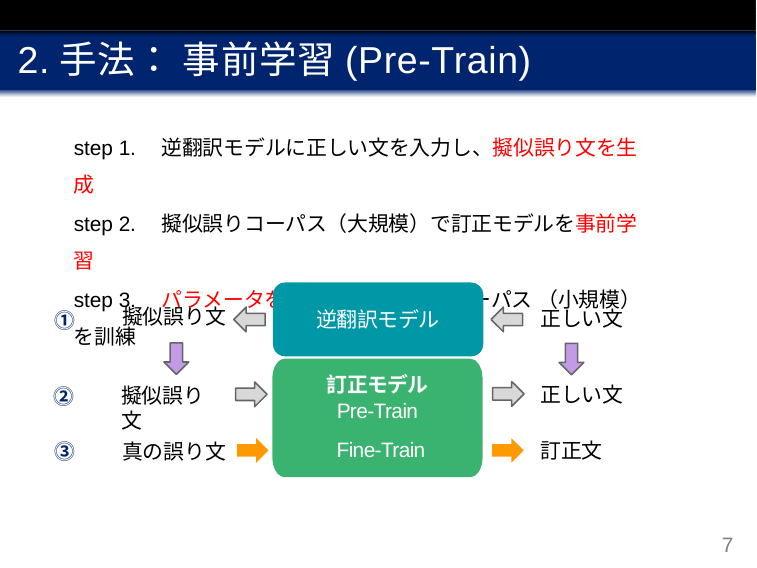

2.手法： 事前学習(Pre-Train)

step 1.　逆翻訳モデルに正しい文を入力し、擬似誤り文を生成
step 2.　擬似誤りコーパス（大規模）で訂正モデルを事前学習
step 3.　パラメータを引き継いで学習者コーパス （小規模）を訓練

擬似誤り文
逆翻訳モデル
正しい文
⓵

訂正モデル
Pre-Train
正しい文

擬似誤り文

⓶
Fine-Train
訂正文
⓷
真の誤り文

7